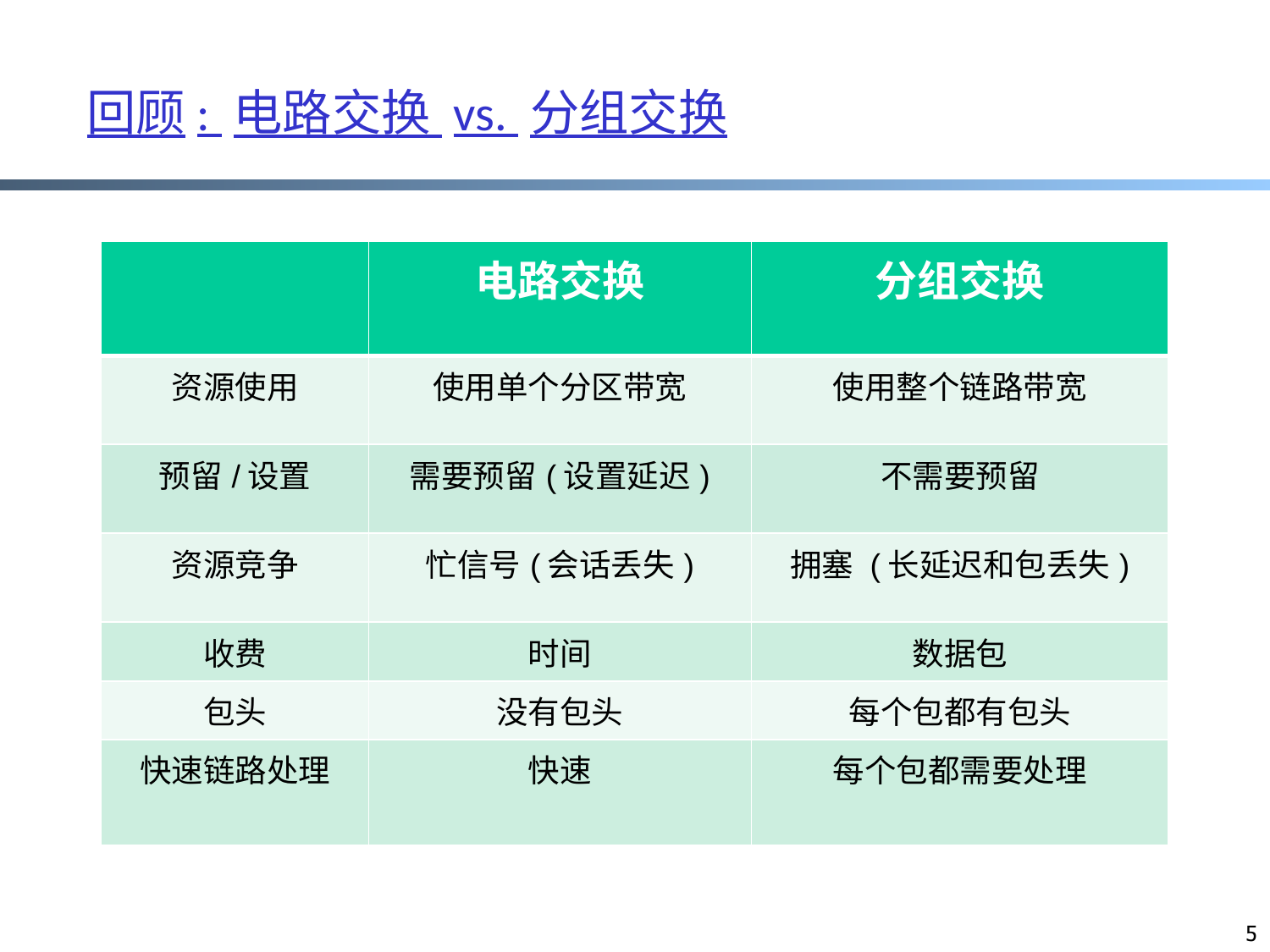

5
# 回顾: 电路交换 vs. 分组交换
|  | 电路交换 | 分组交换 |
| --- | --- | --- |
| 资源使用 | 使用单个分区带宽 | 使用整个链路带宽 |
| 预留/设置 | 需要预留(设置延迟) | 不需要预留 |
| 资源竞争 | 忙信号(会话丢失) | 拥塞 (长延迟和包丢失) |
| 收费 | 时间 | 数据包 |
| 包头 | 没有包头 | 每个包都有包头 |
| 快速链路处理 | 快速 | 每个包都需要处理 |